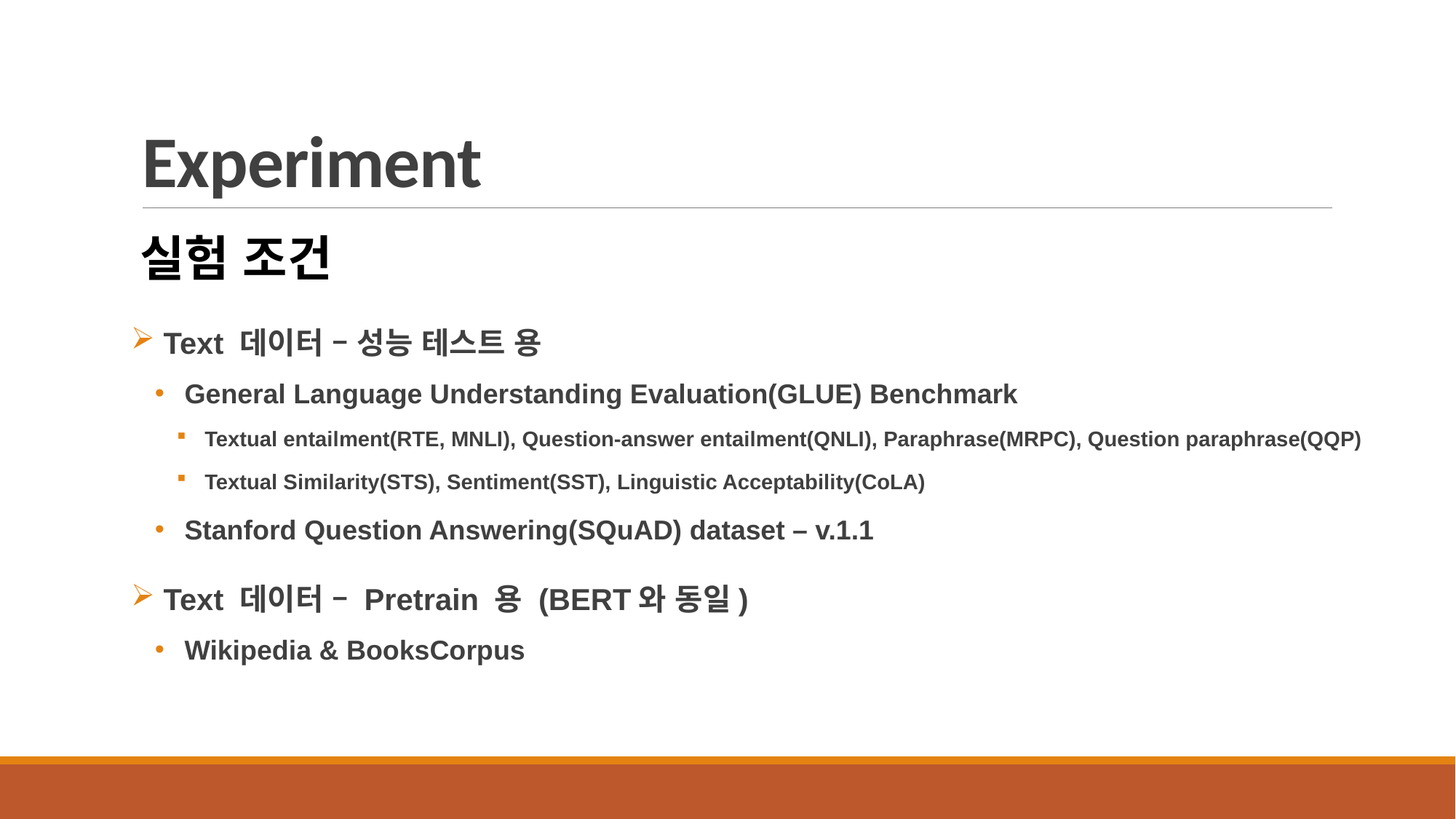

# Experiment
실험 조건
 Text 데이터 – 성능 테스트 용
 General Language Understanding Evaluation(GLUE) Benchmark
 Textual entailment(RTE, MNLI), Question-answer entailment(QNLI), Paraphrase(MRPC), Question paraphrase(QQP)
 Textual Similarity(STS), Sentiment(SST), Linguistic Acceptability(CoLA)
 Stanford Question Answering(SQuAD) dataset – v.1.1
 Text 데이터 – Pretrain 용 (BERT와 동일)
 Wikipedia & BooksCorpus